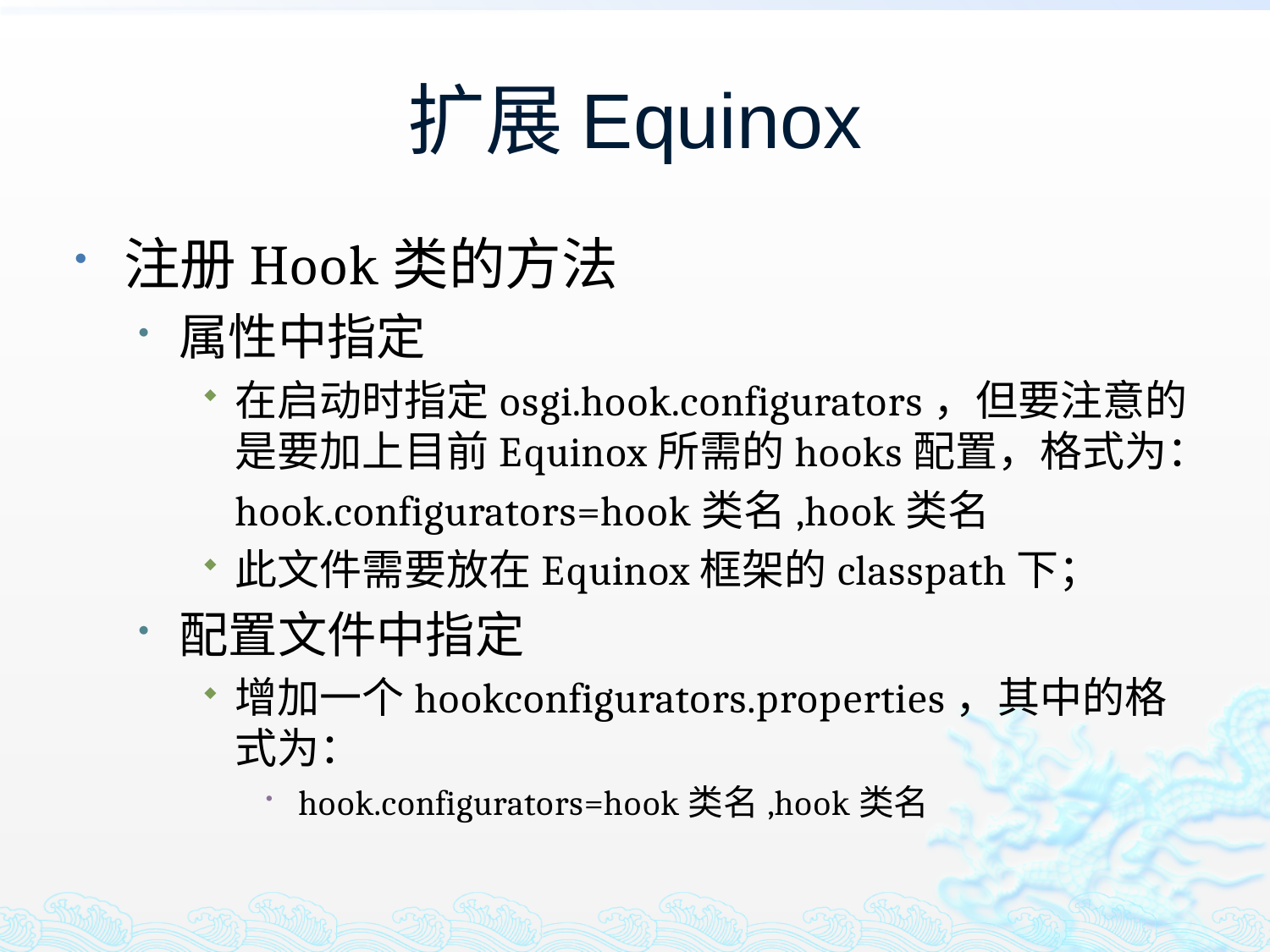

# 扩展Equinox
注册Hook类的方法
属性中指定
在启动时指定osgi.hook.configurators，但要注意的是要加上目前Equinox所需的hooks配置，格式为：
	hook.configurators=hook类名,hook类名
此文件需要放在Equinox框架的classpath下；
配置文件中指定
增加一个hookconfigurators.properties，其中的格式为：
hook.configurators=hook类名,hook类名